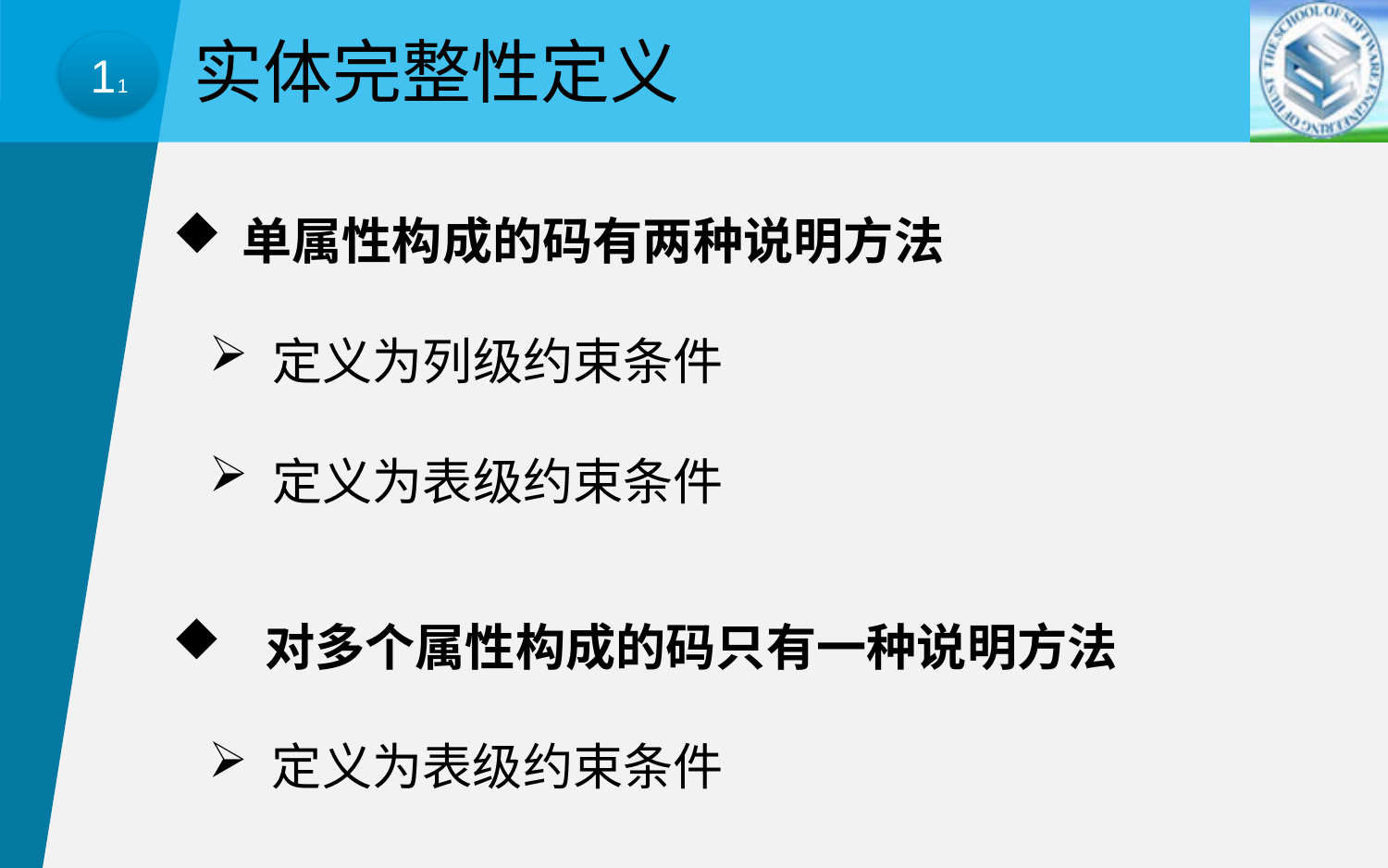

实体完整性定义
1.1
单属性构成的码有两种说明方法
 定义为列级约束条件
 定义为表级约束条件
 对多个属性构成的码只有一种说明方法
 定义为表级约束条件